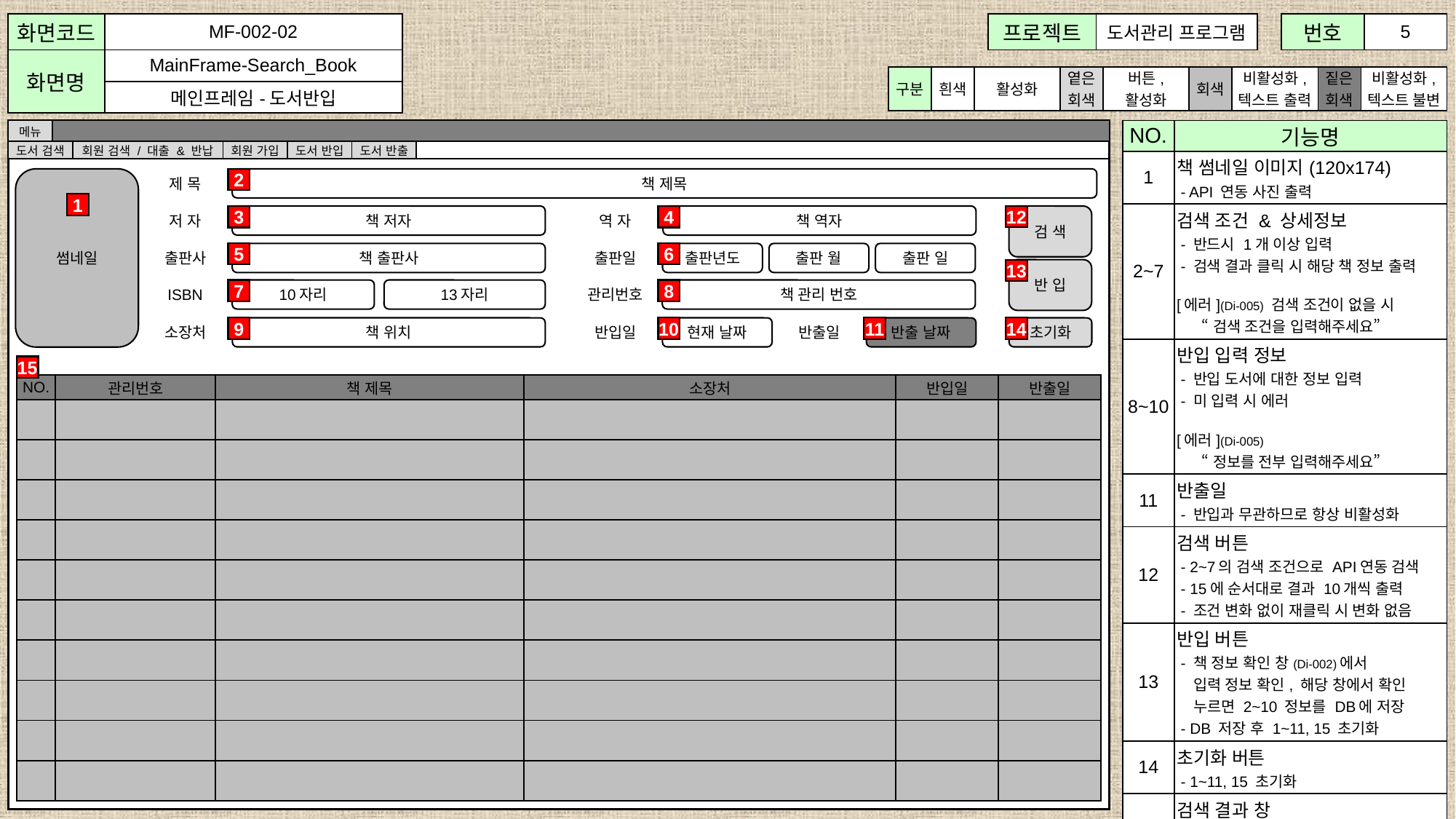

| 화면코드 | MF-002-02 |
| --- | --- |
| 화면명 | MainFrame-Search\_Book |
|  | 메인프레임-도서반입 |
| 프로젝트 | 도서관리 프로그램 |
| --- | --- |
| 번호 | 5 |
| --- | --- |
| 구분 | 흰색 | 활성화 | 옅은 회색 | 버튼, 활성화 | 회색 | 비활성화, 텍스트 출력 | 짙은 회색 | 비활성화, 텍스트 불변 |
| --- | --- | --- | --- | --- | --- | --- | --- | --- |
| 메뉴 |  |
| --- | --- |

| NO. | 기능명 |
| --- | --- |
| 1 | 책 썸네일 이미지(120x174) - API 연동 사진 출력 |
| 2~7 | 검색 조건 & 상세정보 - 반드시 1개 이상 입력 - 검색 결과 클릭 시 해당 책 정보 출력 [에러](Di-005) 검색 조건이 없을 시 “검색 조건을 입력해주세요” |
| 8~10 | 반입 입력 정보 - 반입 도서에 대한 정보 입력 - 미 입력 시 에러 [에러](Di-005) “정보를 전부 입력해주세요” |
| 11 | 반출일 - 반입과 무관하므로 항상 비활성화 |
| 12 | 검색 버튼 - 2~7의 검색 조건으로 API연동 검색 - 15에 순서대로 결과 10개씩 출력 - 조건 변화 없이 재클릭 시 변화 없음 |
| 13 | 반입 버튼 - 책 정보 확인 창(Di-002)에서 입력 정보 확인, 해당 창에서 확인 누르면 2~10 정보를 DB에 저장 - DB 저장 후 1~11, 15 초기화 |
| 14 | 초기화 버튼 - 1~11, 15 초기화 |
| 15 | 검색 결과 창 - 검색 조건을 토대로 검색된 결과 10개를 순서대로 출력 - 결과 중 하나 클릭 시 해당 책 정보 1~10에 출력 |
| 도서 검색 | 회원 검색 / 대출 & 반납 | 회원 가입 | 도서 반입 | 도서 반출 |
| --- | --- | --- | --- | --- |
제 목
2
책 제목
썸네일
1
검 색
저 자
책 저자
역 자
책 역자
12
3
4
5
6
출판사
책 출판사
출판일
출판년도
출판 월
출판 일
반 입
13
ISBN
7
10자리
13자리
관리번호
8
책 관리 번호
9
10
11
14
소장처
책 위치
반입일
현재 날짜
반출일
반출 날짜
초기화
15
| NO. | 관리번호 | 책 제목 | 소장처 | 반입일 | 반출일 |
| --- | --- | --- | --- | --- | --- |
|  |  |  |  |  |  |
|  |  |  |  |  |  |
|  |  |  |  |  |  |
|  |  |  |  |  |  |
|  |  |  |  |  |  |
|  |  |  |  |  |  |
|  |  |  |  |  |  |
|  |  |  |  |  |  |
|  |  |  |  |  |  |
|  |  |  |  |  |  |